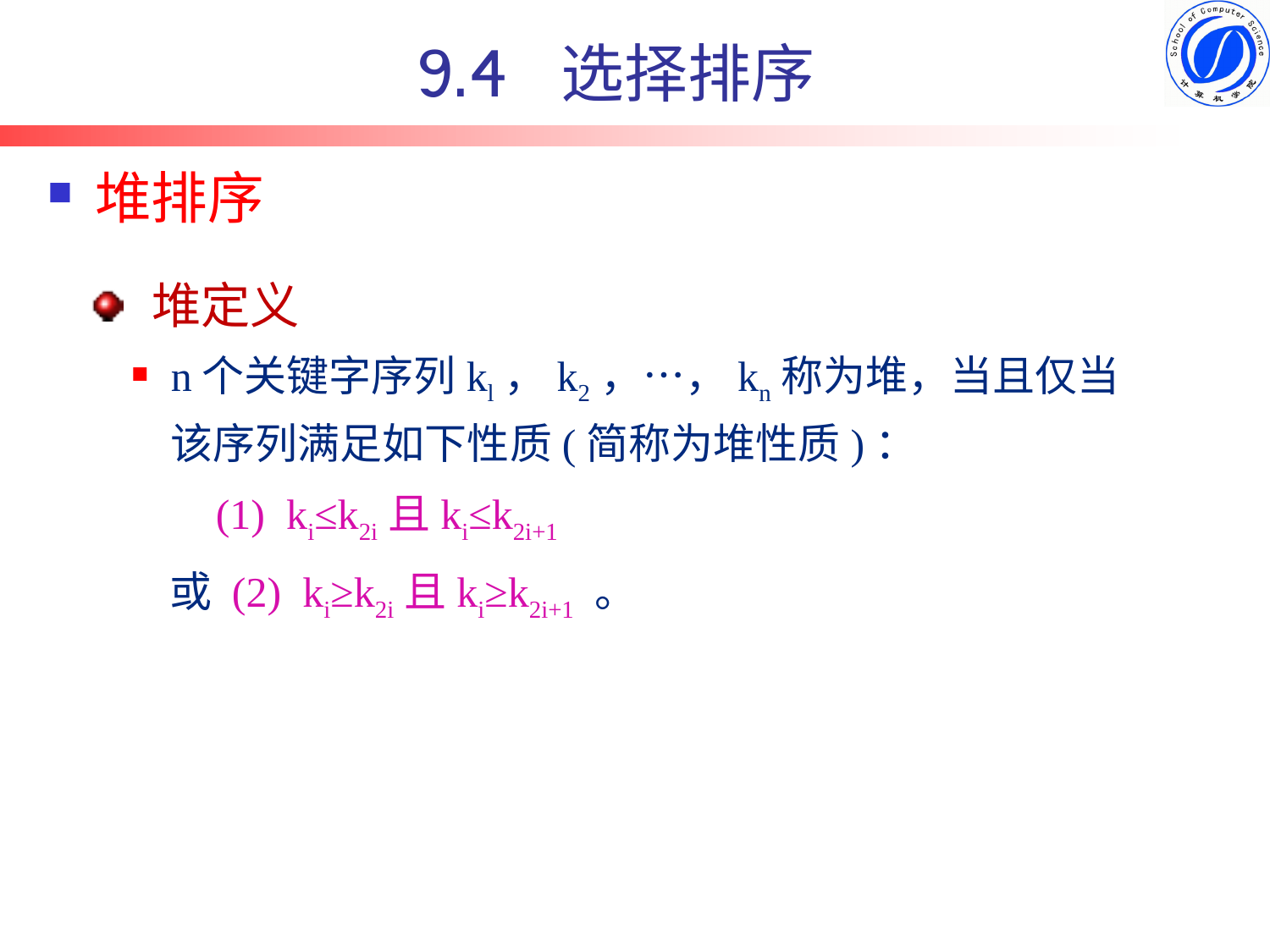

# 9.4  选择排序
堆排序
堆定义
n个关键字序列kl，k2，…，kn称为堆，当且仅当该序列满足如下性质(简称为堆性质)：
        (1)  ki≤k2i且ki≤k2i+1
   或 (2)  ki≥k2i且ki≥k2i+1 。